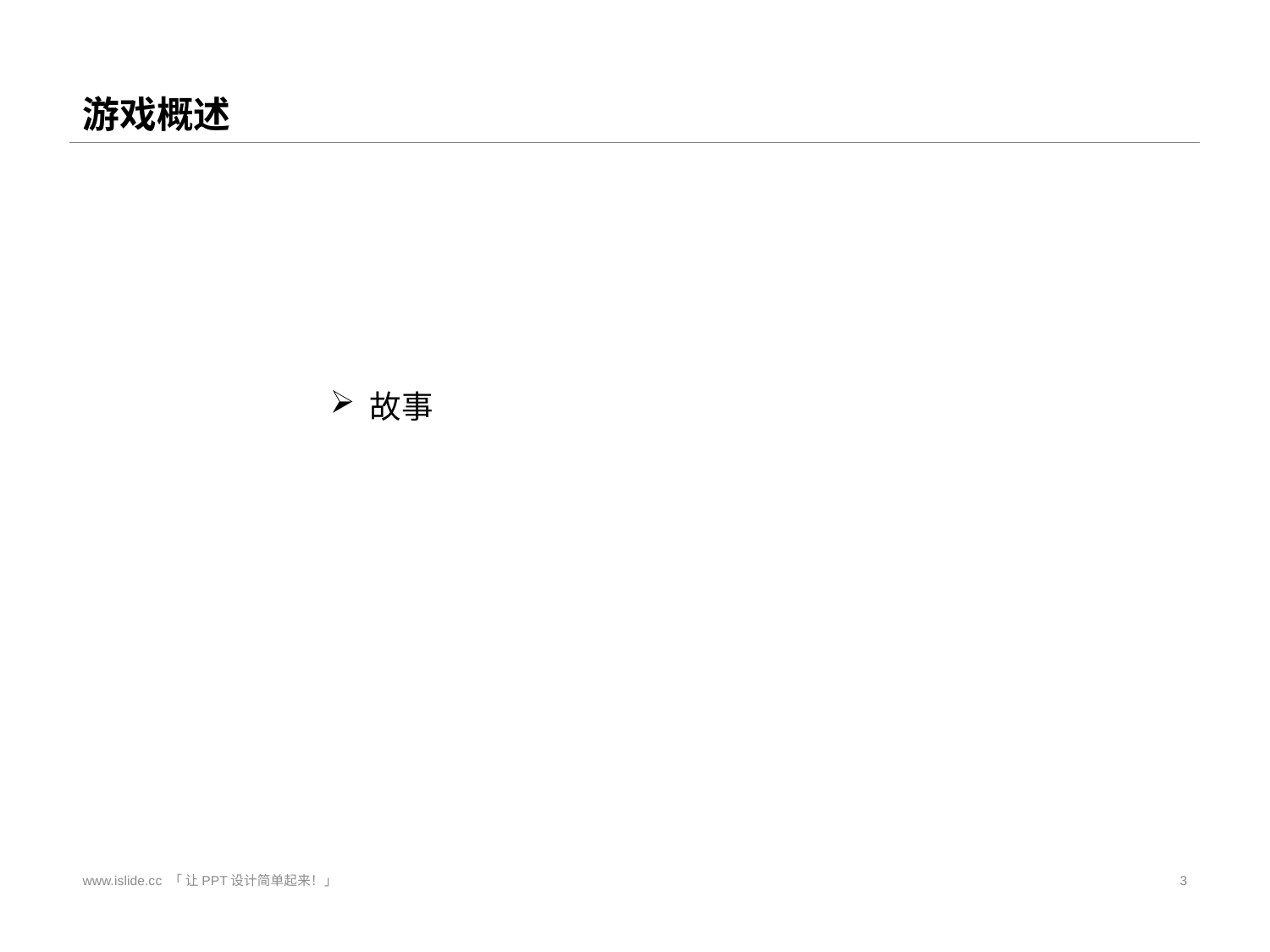

# 游戏概述
故事
www.islide.cc 「 让PPT设计简单起来！」
3